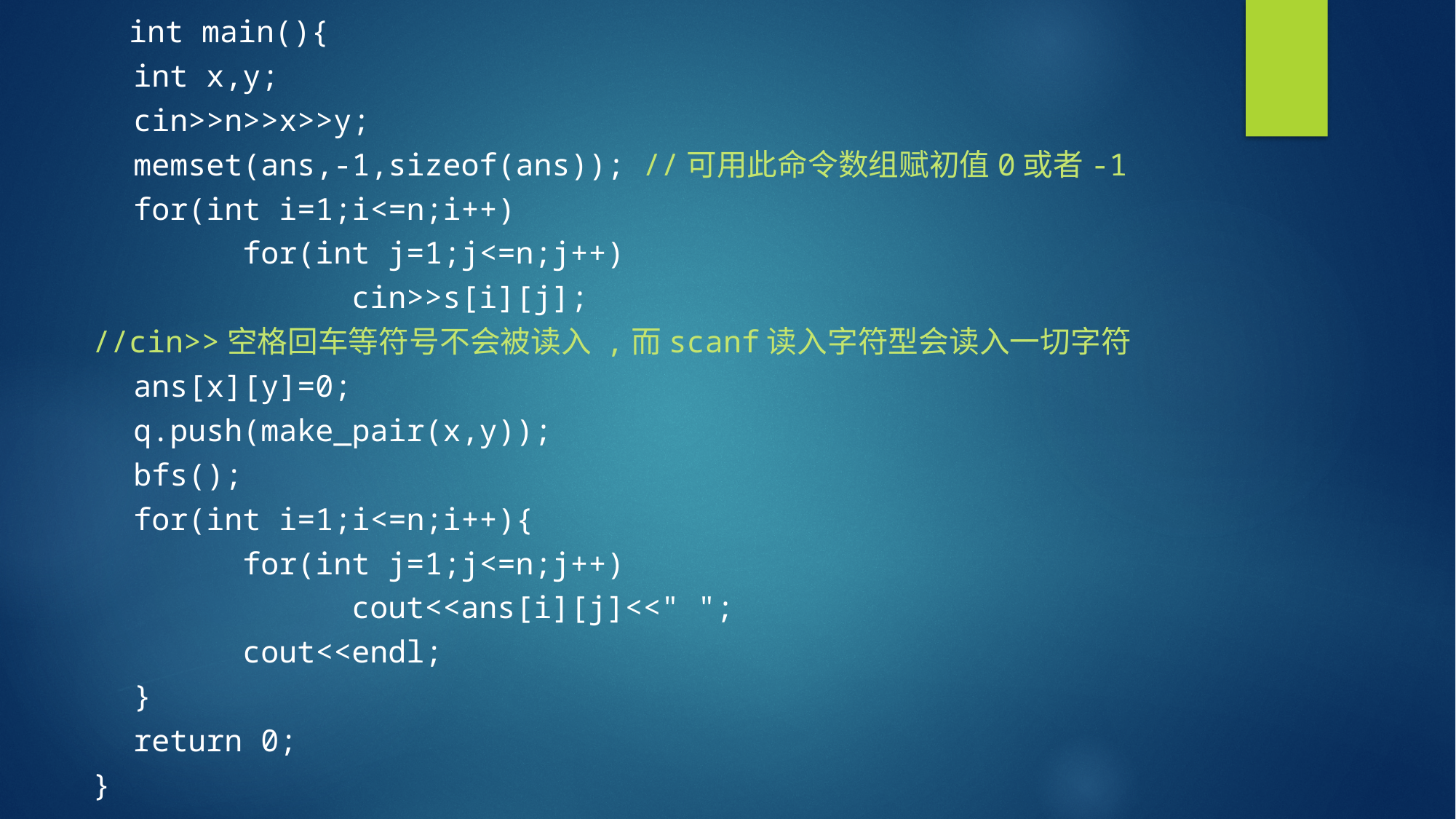

int main(){
	int x,y;
	cin>>n>>x>>y;
	memset(ans,-1,sizeof(ans)); //可用此命令数组赋初值0或者-1
	for(int i=1;i<=n;i++)
		for(int j=1;j<=n;j++)
			cin>>s[i][j];
//cin>>空格回车等符号不会被读入 ,而scanf读入字符型会读入一切字符
	ans[x][y]=0;
	q.push(make_pair(x,y));
	bfs();
	for(int i=1;i<=n;i++){
		for(int j=1;j<=n;j++)
			cout<<ans[i][j]<<" ";
		cout<<endl;
	}
	return 0;
}